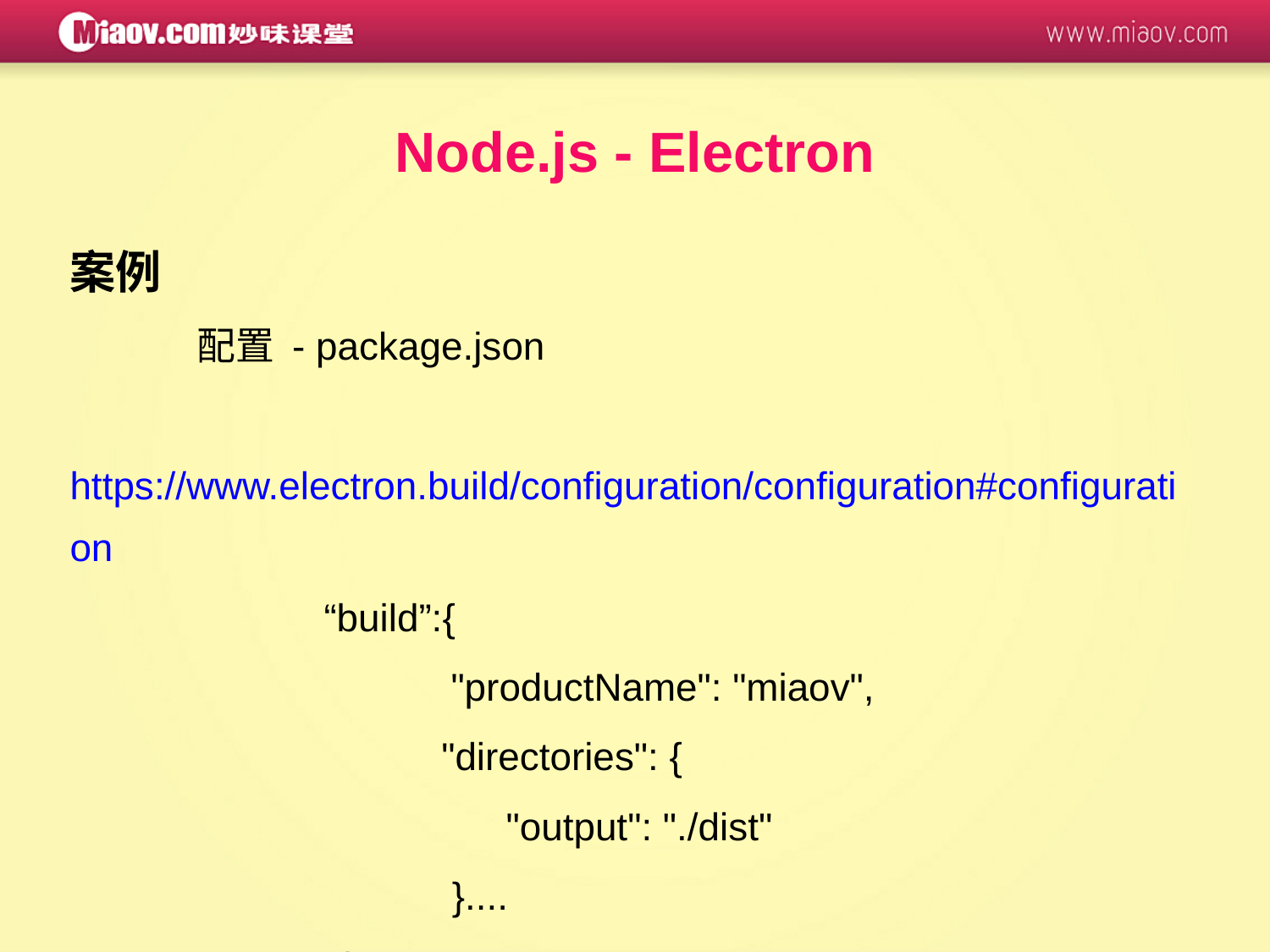

Node.js - Electron
案例
	配置 - package.json
	https://www.electron.build/configuration/configuration#configuration
		“build”:{
			"productName": "miaov",
     "directories": {
           "output": "./dist"
      }....
		  }